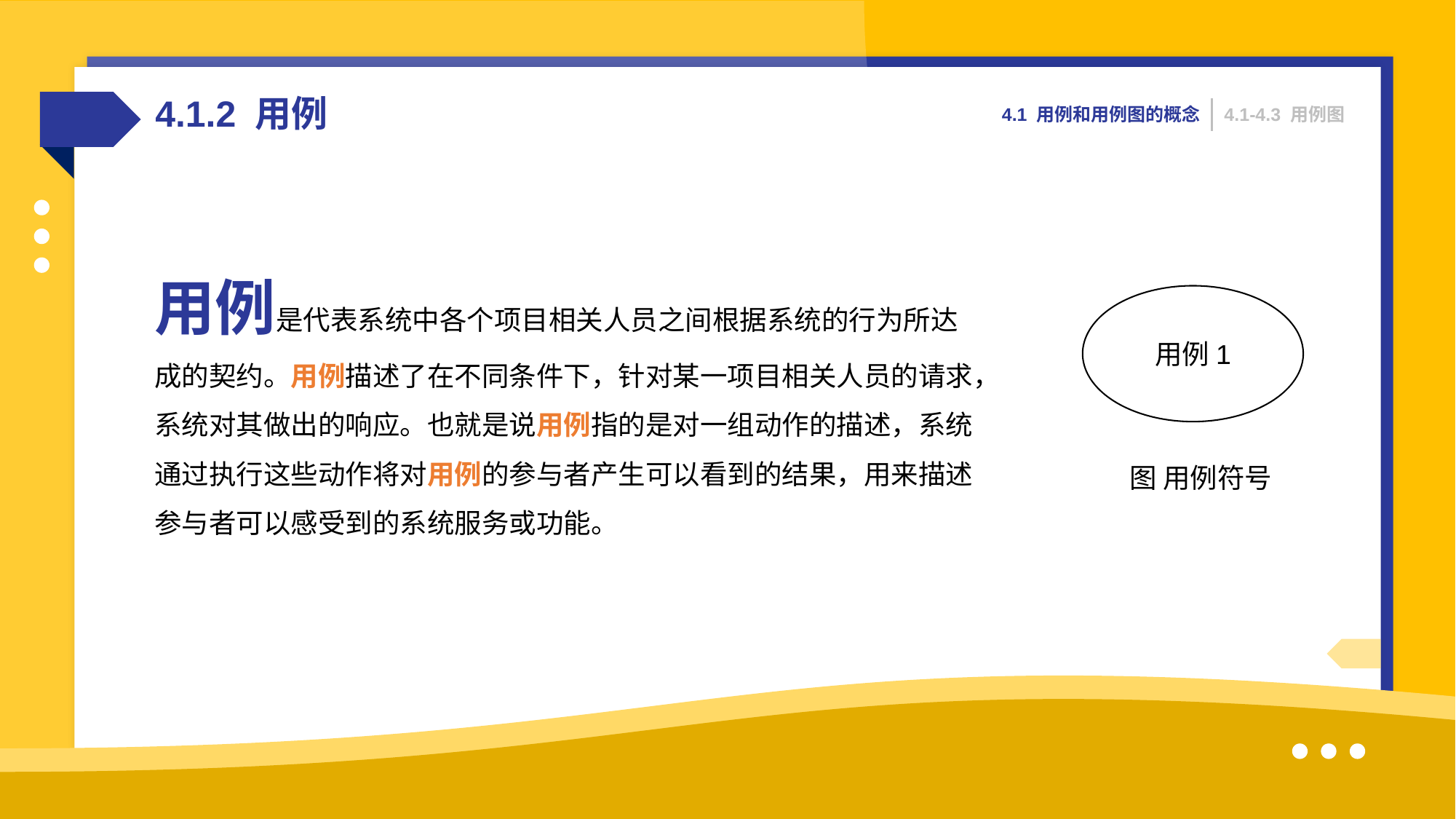

4.1.2 用例
4.1 用例和用例图的概念
4.1-4.3 用例图
用例是代表系统中各个项目相关人员之间根据系统的行为所达成的契约。用例描述了在不同条件下，针对某一项目相关人员的请求，系统对其做出的响应。也就是说用例指的是对一组动作的描述，系统通过执行这些动作将对用例的参与者产生可以看到的结果，用来描述参与者可以感受到的系统服务或功能。
用例1
图 用例符号